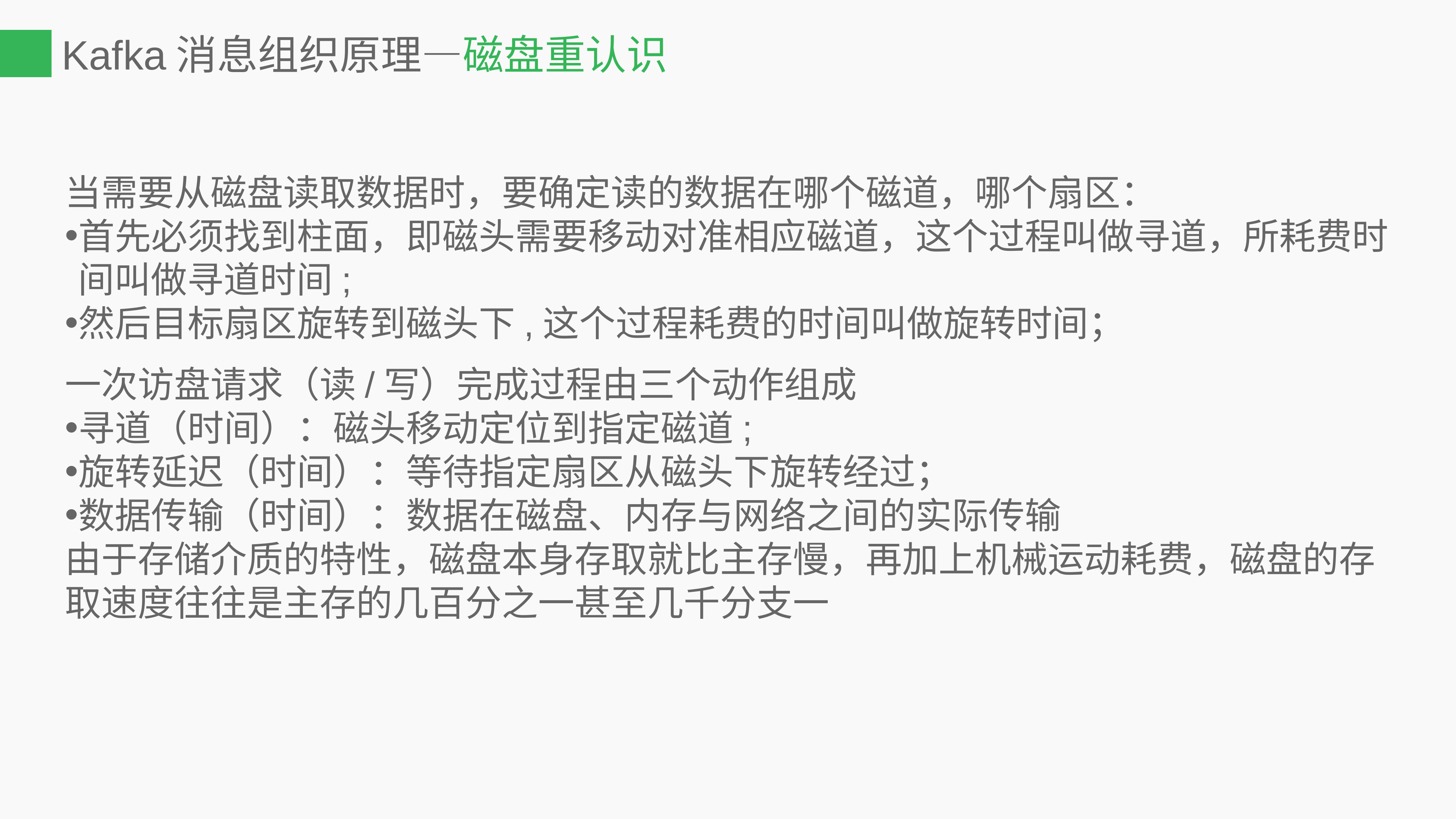

Kafka消息组织原理—磁盘重认识
当需要从磁盘读取数据时，要确定读的数据在哪个磁道，哪个扇区：
首先必须找到柱面，即磁头需要移动对准相应磁道，这个过程叫做寻道，所耗费时间叫做寻道时间;
然后目标扇区旋转到磁头下,这个过程耗费的时间叫做旋转时间；
一次访盘请求（读/写）完成过程由三个动作组成
寻道（时间）：磁头移动定位到指定磁道;
旋转延迟（时间）：等待指定扇区从磁头下旋转经过；
数据传输（时间）：数据在磁盘、内存与网络之间的实际传输
由于存储介质的特性，磁盘本身存取就比主存慢，再加上机械运动耗费，磁盘的存取速度往往是主存的几百分之一甚至几千分支一